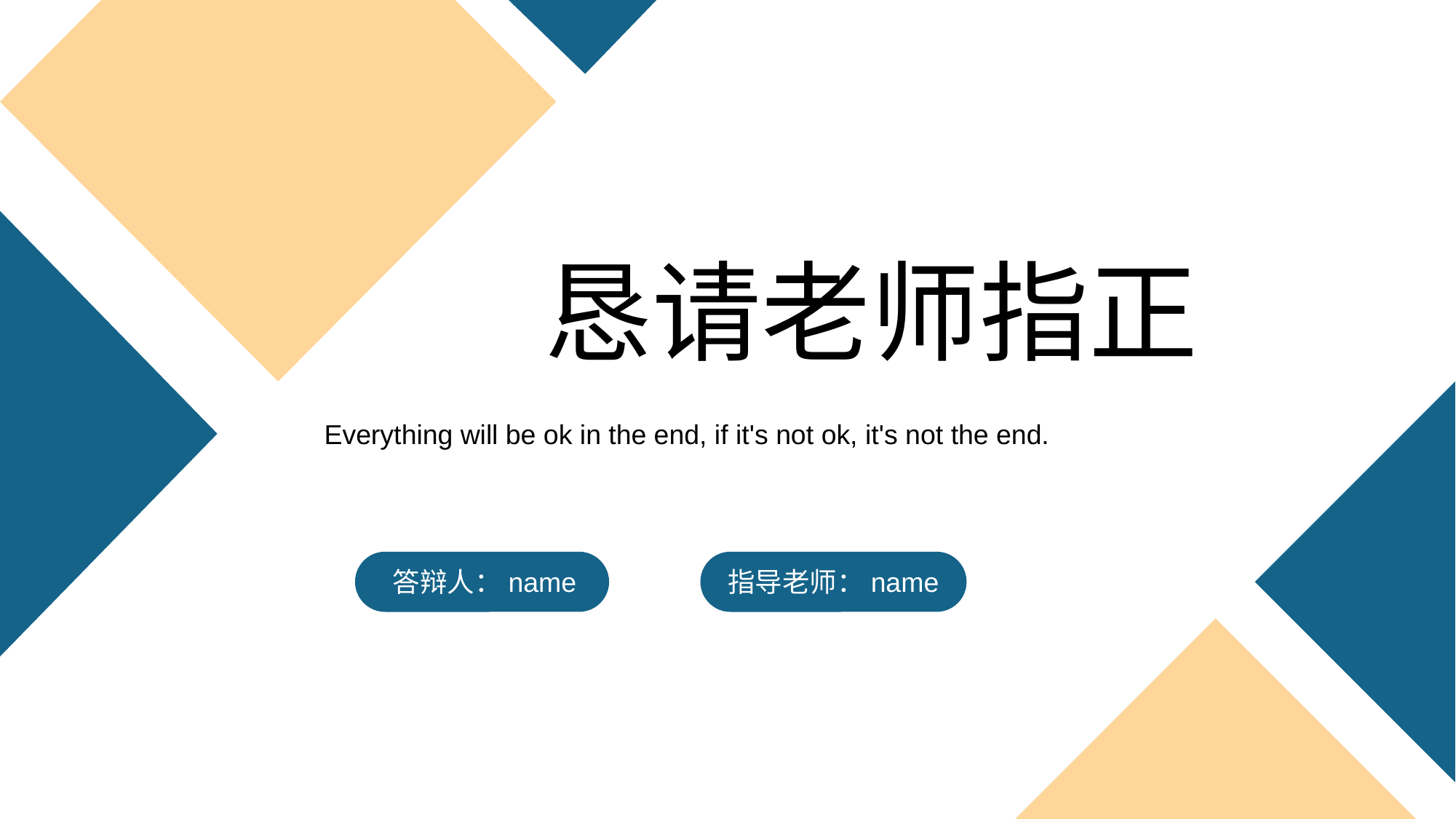

恳请老师指正

Everything will be ok in the end, if it's not ok, it's not the end.

答辩人：name
指导老师：name